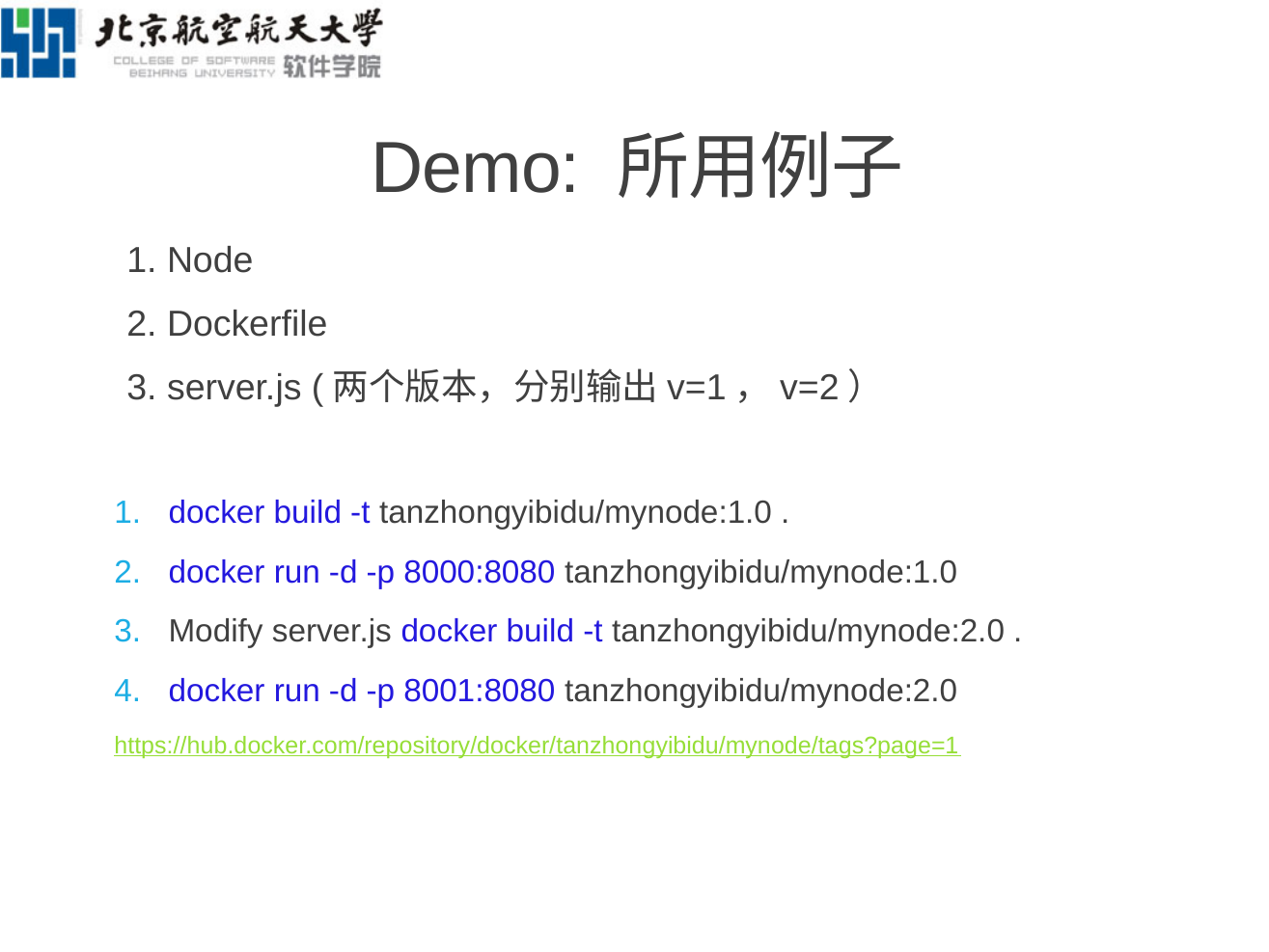

# Demo: 所用例子
1. Node
2. Dockerfile
3. server.js (两个版本，分别输出v=1，v=2）

docker build -t tanzhongyibidu/mynode:1.0 .
docker run -d -p 8000:8080 tanzhongyibidu/mynode:1.0
Modify server.js docker build -t tanzhongyibidu/mynode:2.0 .
docker run -d -p 8001:8080 tanzhongyibidu/mynode:2.0
https://hub.docker.com/repository/docker/tanzhongyibidu/mynode/tags?page=1